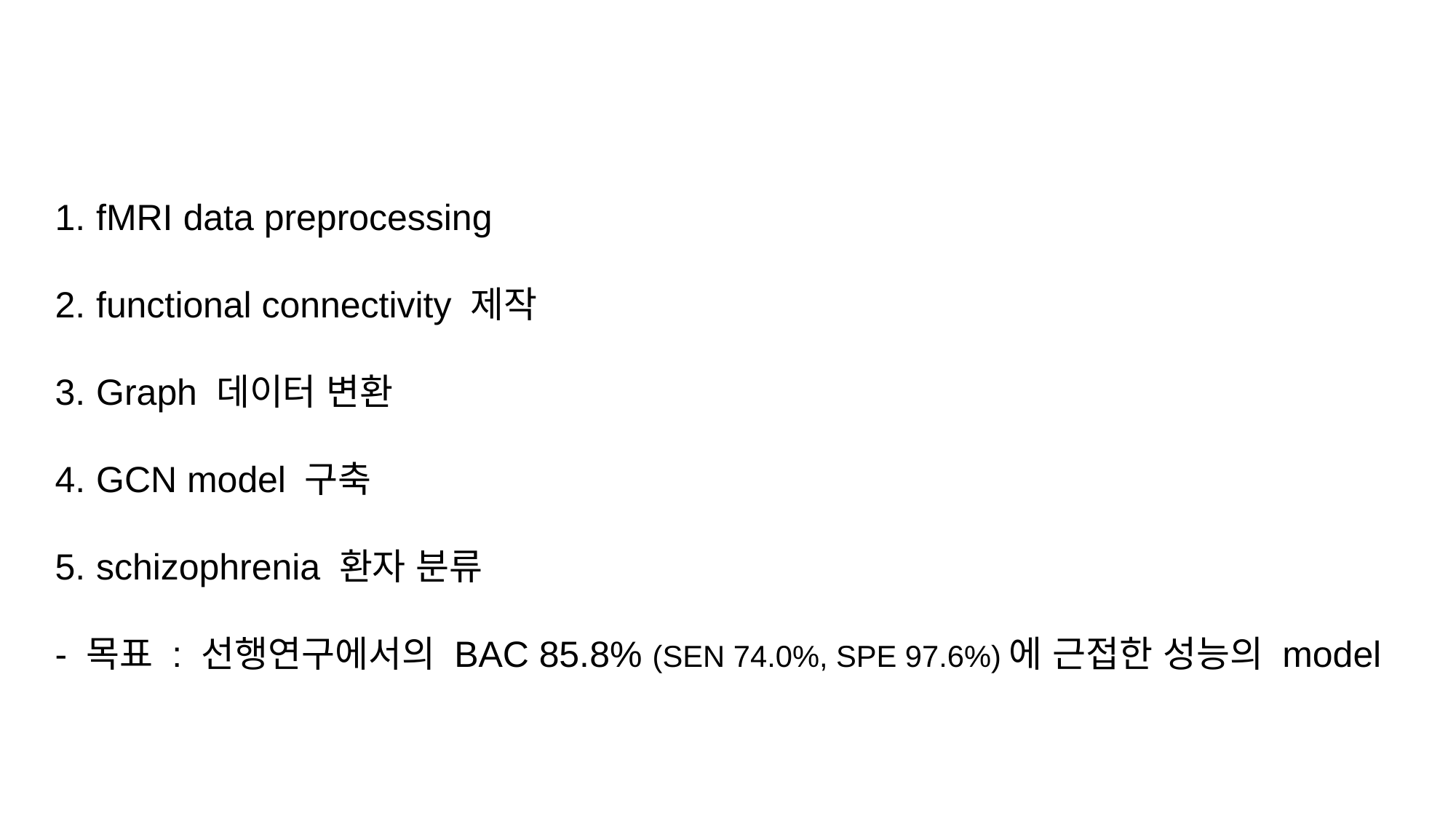

fMRI data preprocessing
functional connectivity 제작
Graph 데이터 변환
GCN model 구축
schizophrenia 환자 분류
- 목표 : 선행연구에서의 BAC 85.8% (SEN 74.0%, SPE 97.6%)에 근접한 성능의 model